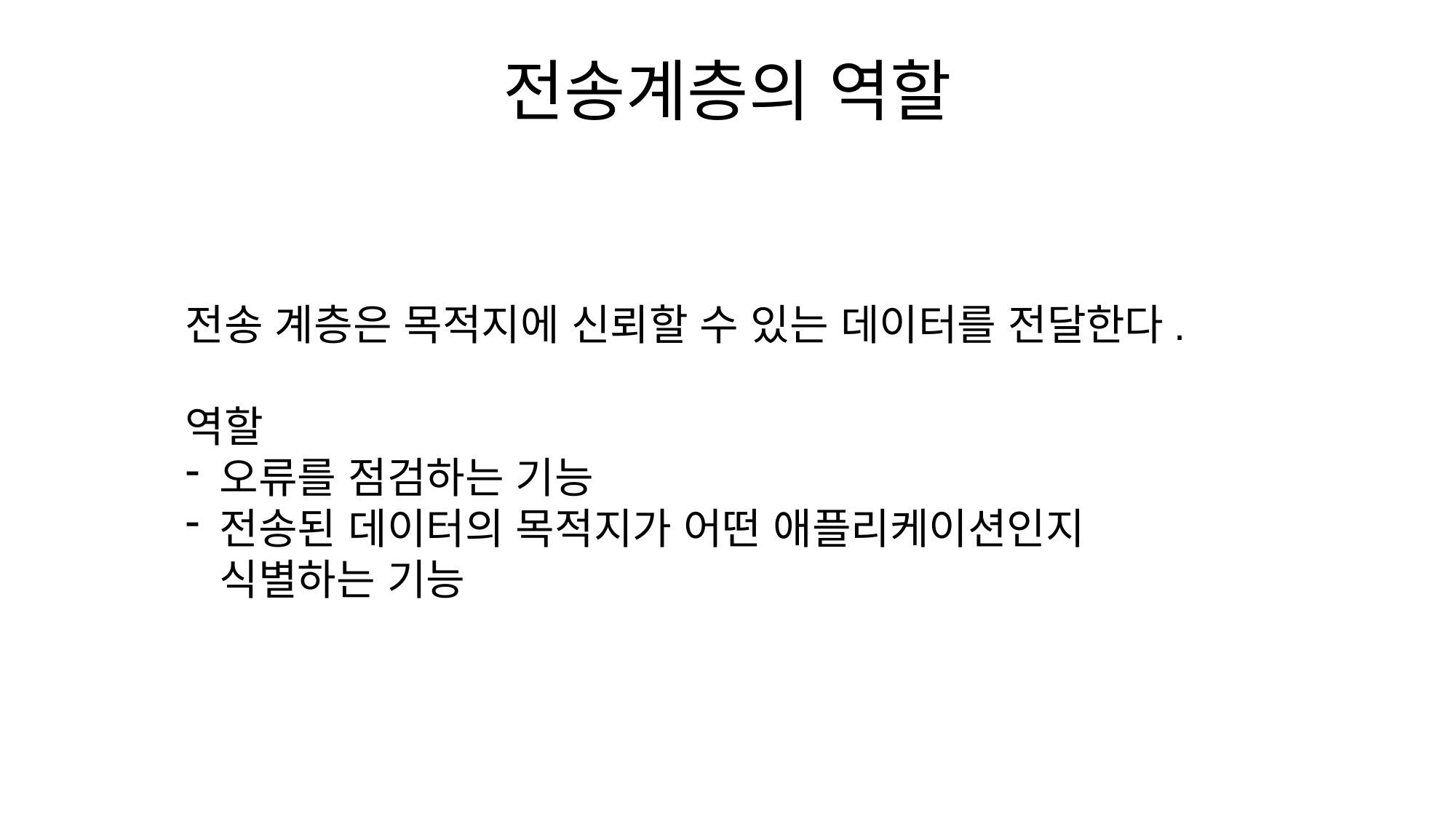

# 전송계층의 역할
전송 계층은 목적지에 신뢰할 수 있는 데이터를 전달한다.

역할
오류를 점검하는 기능
전송된 데이터의 목적지가 어떤 애플리케이션인지    식별하는 기능